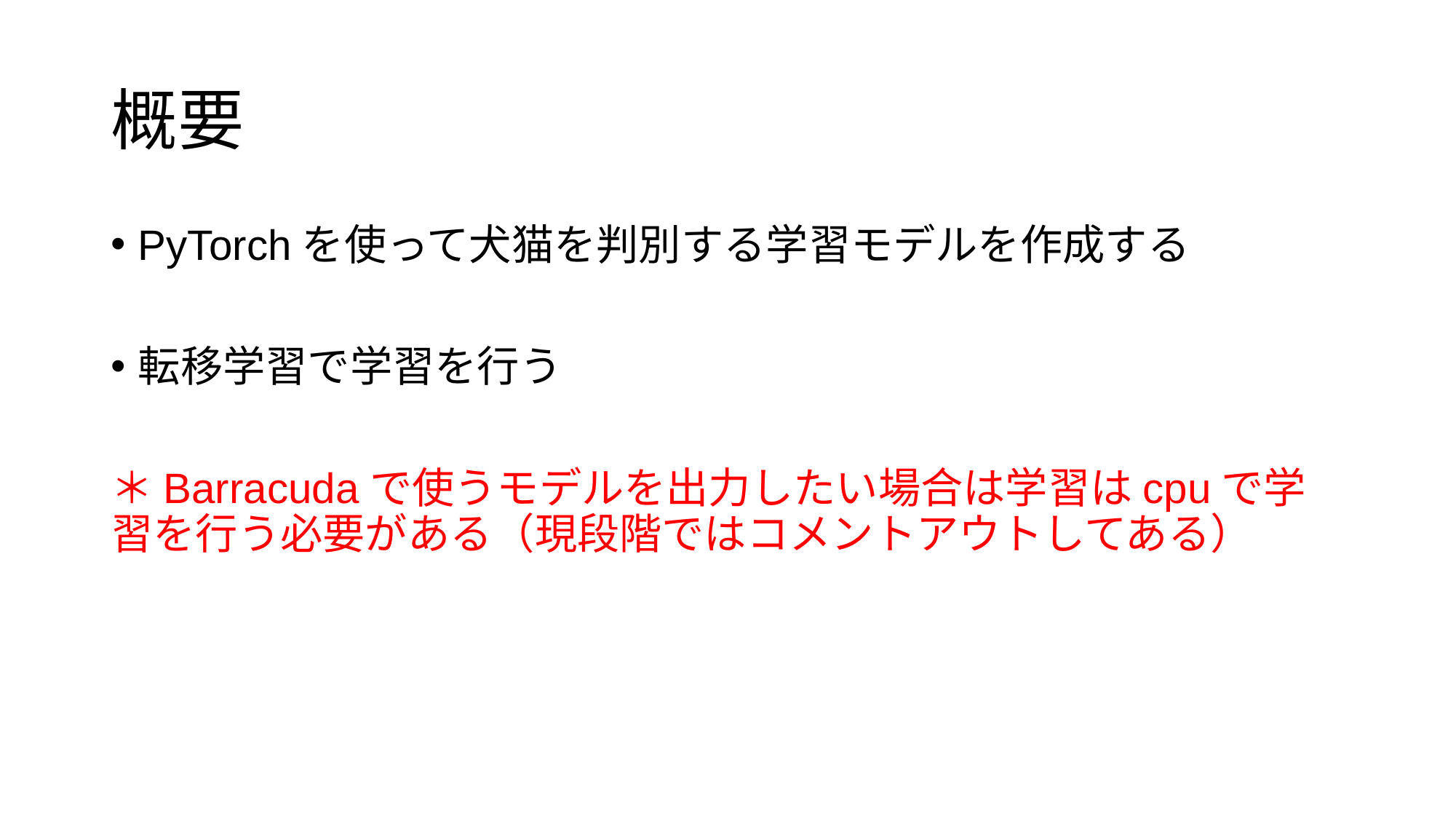

# 概要
PyTorchを使って犬猫を判別する学習モデルを作成する

転移学習で学習を行う

＊Barracudaで使うモデルを出力したい場合は学習はcpuで学習を行う必要がある（現段階ではコメントアウトしてある）